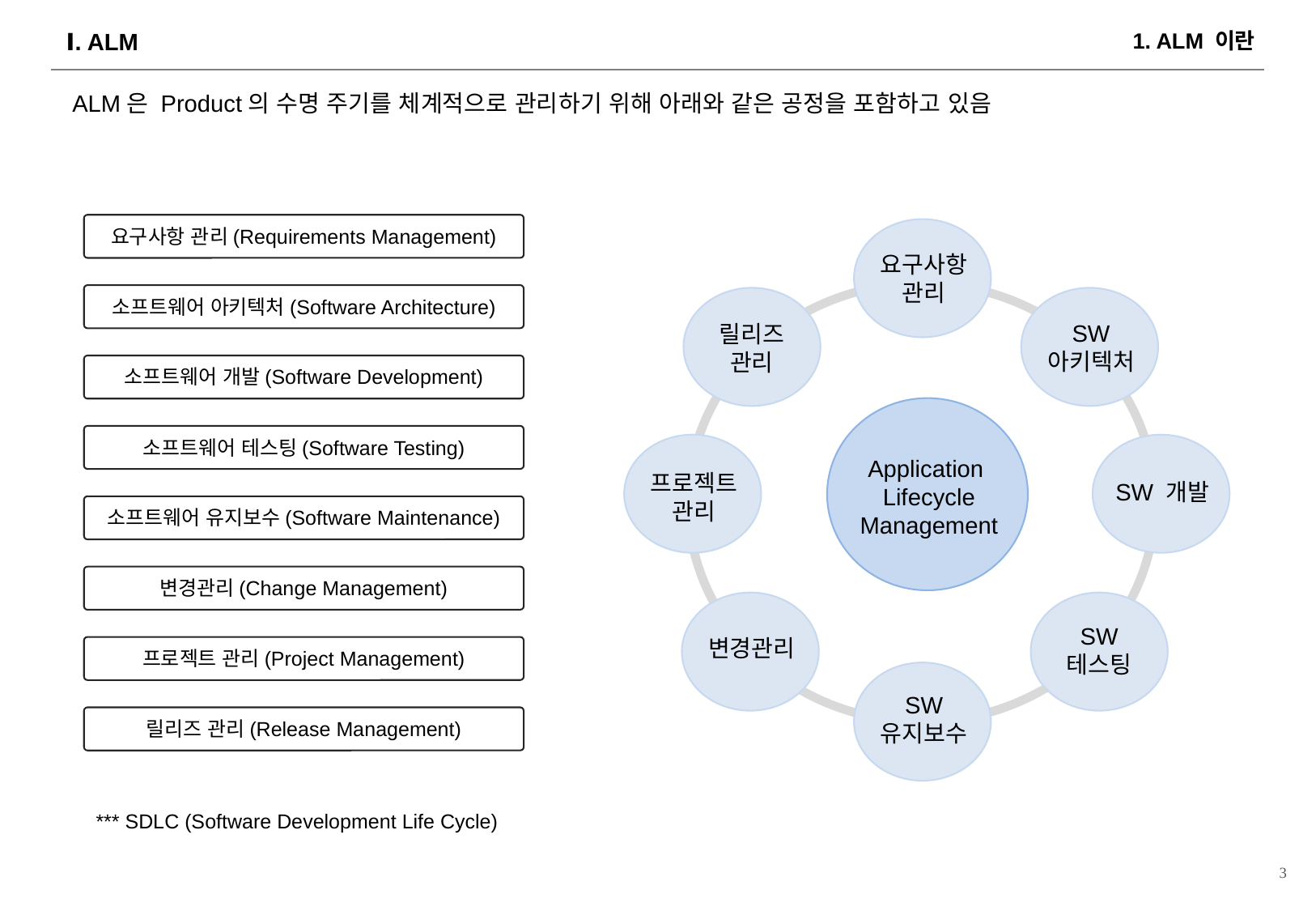

1. ALM 이란
# Ⅰ. ALM

ALM은 Product의 수명 주기를 체계적으로 관리하기 위해 아래와 같은 공정을 포함하고 있음

요구사항 관리(Requirements Management)

요구사항
관리

소프트웨어 아키텍처(Software Architecture)

릴리즈
관리

SW
아키텍처

소프트웨어 개발(Software Development)

Application
Lifecycle
Management

소프트웨어 테스팅(Software Testing)

프로젝트
관리

SW 개발

소프트웨어 유지보수(Software Maintenance)

변경관리(Change Management)

변경관리

SW
테스팅

프로젝트 관리(Project Management)

SW
유지보수

릴리즈 관리(Release Management)
*** SDLC (Software Development Life Cycle)
3